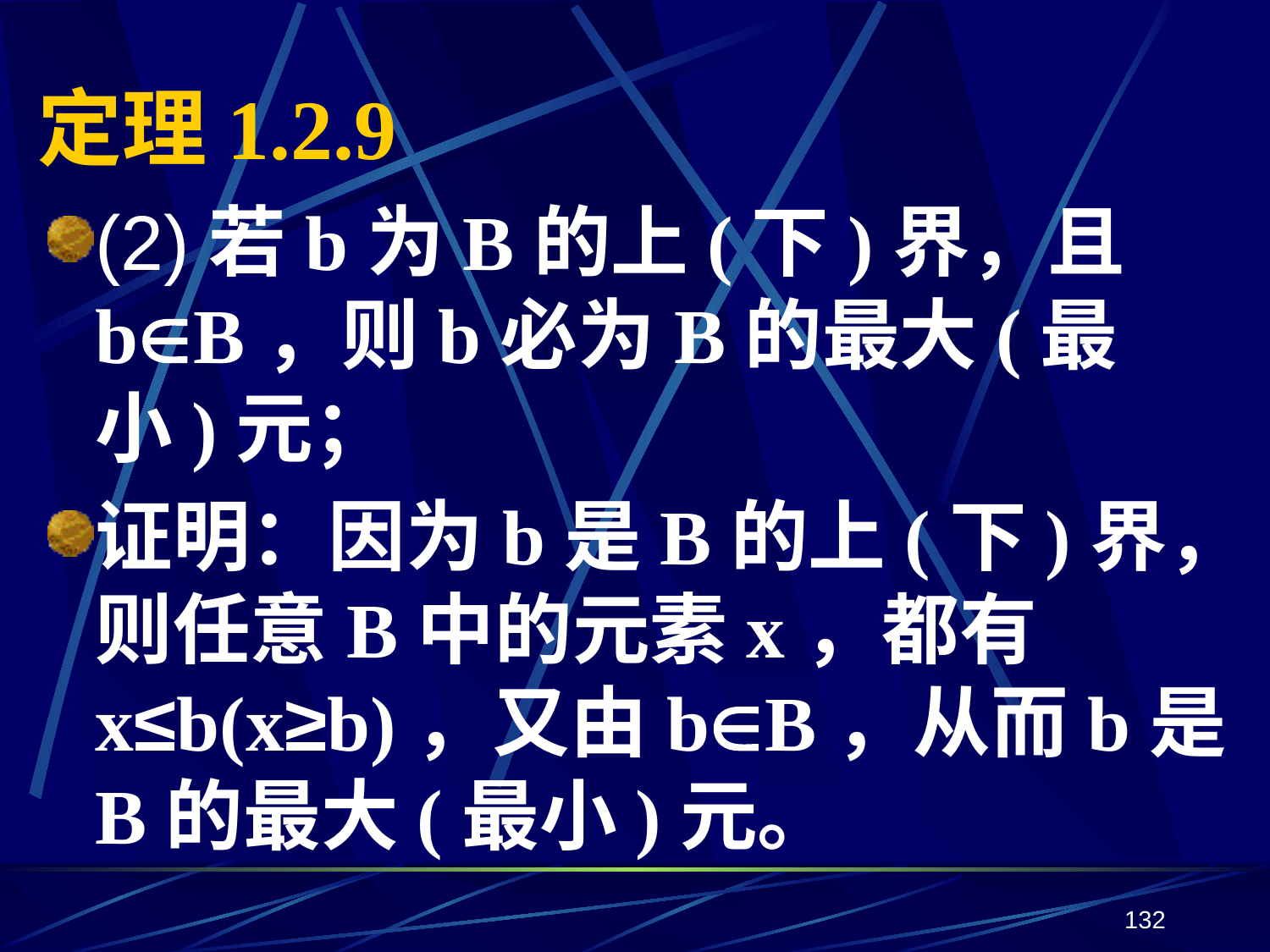

# 定理1.2.9
(2)若b为B的上(下)界，且b∈B，则b必为B的最大(最小)元；
证明：因为b是B的上(下)界，则任意B中的元素x，都有x≤b(x≥b)，又由b∈B，从而b是B的最大(最小)元。
132